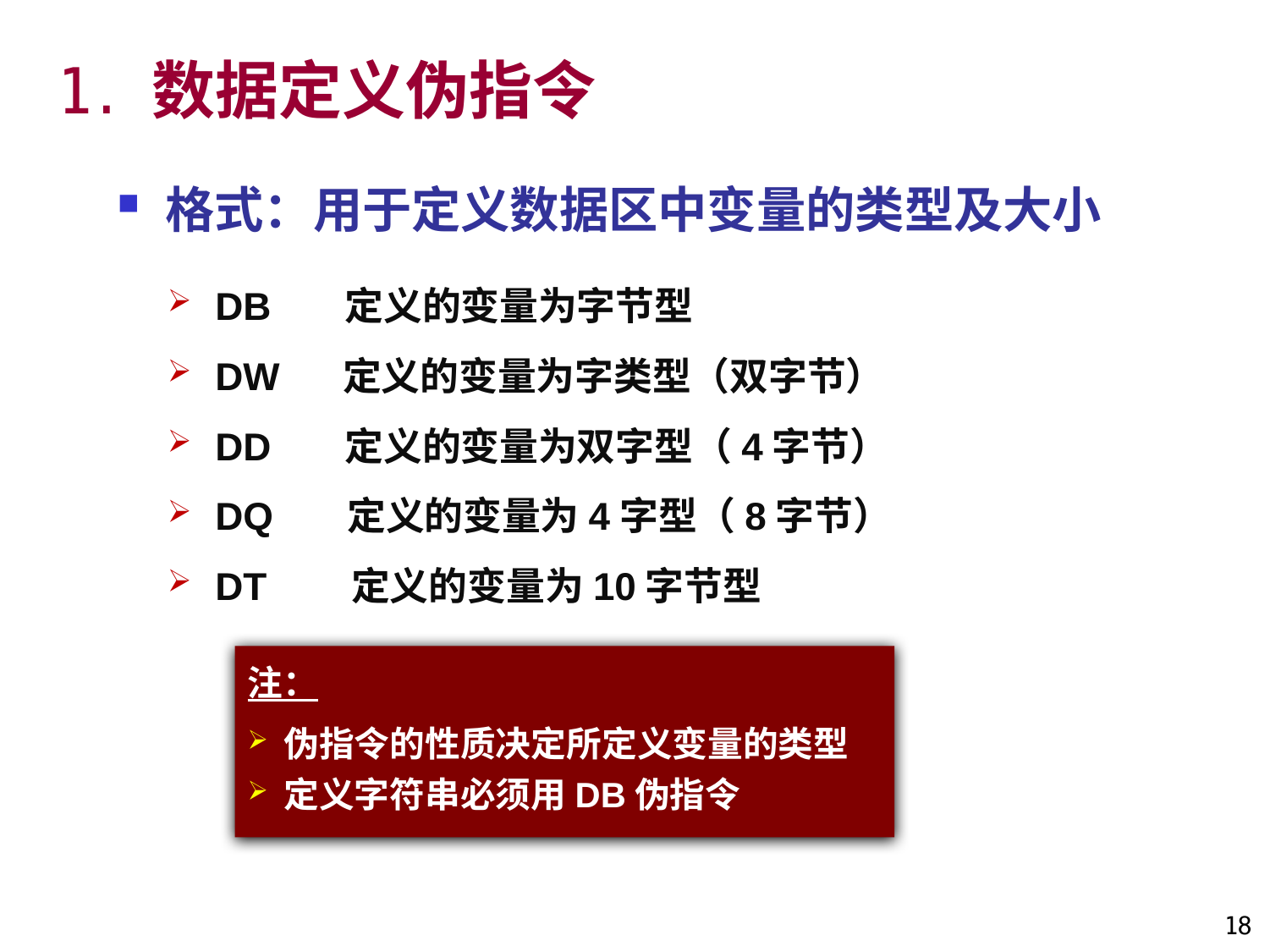

# 1. 数据定义伪指令
格式：用于定义数据区中变量的类型及大小
DB      定义的变量为字节型
DW     定义的变量为字类型（双字节）
DD      定义的变量为双字型（4字节）
DQ      定义的变量为4字型（8字节）
DT       定义的变量为10字节型
注：
伪指令的性质决定所定义变量的类型
定义字符串必须用DB伪指令
18